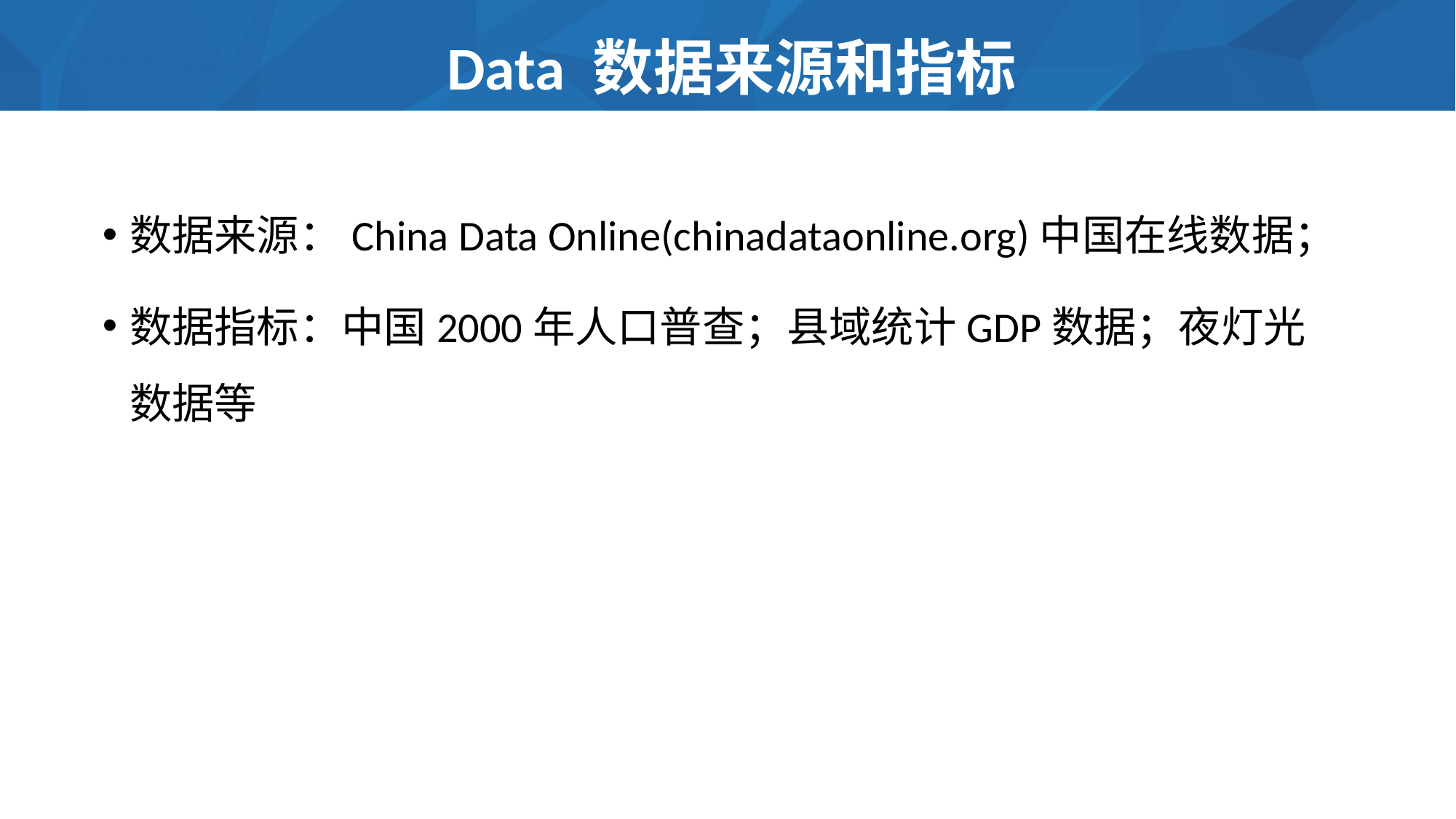

# Data 数据来源和指标
数据来源：China Data Online(chinadataonline.org)中国在线数据；
数据指标：中国2000年人口普查；县域统计GDP数据；夜灯光数据等